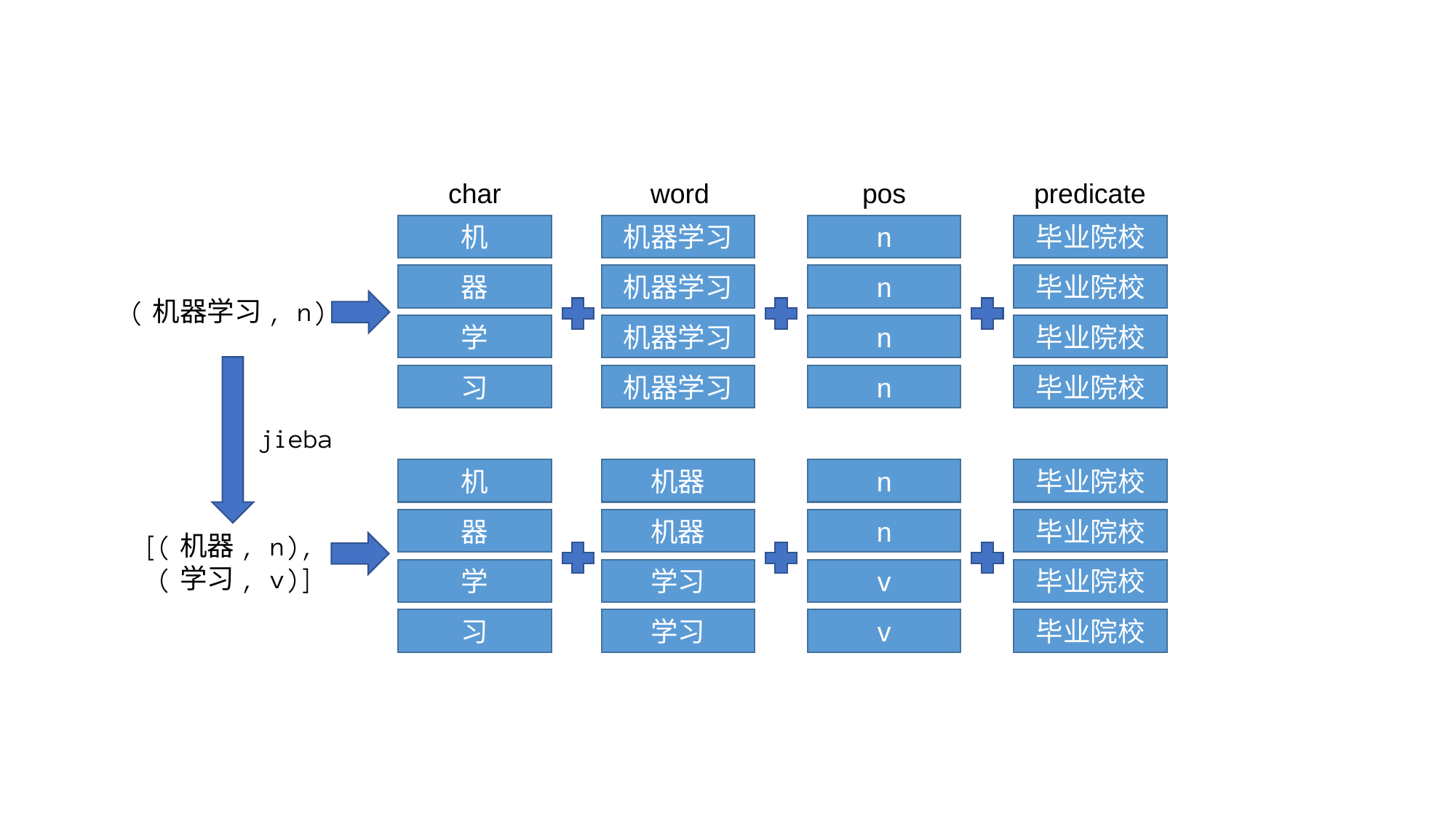

char
word
pos
predicate
机
机器学习
n
毕业院校
器
机器学习
n
毕业院校
(机器学习, n)

学
机器学习
n
毕业院校
习
机器学习
n
毕业院校

机
机器
n
毕业院校
器
机器
n
毕业院校
[(机器, n),
 (学习, v)]

学
学习
v
毕业院校
习
学习
v
毕业院校
jieba